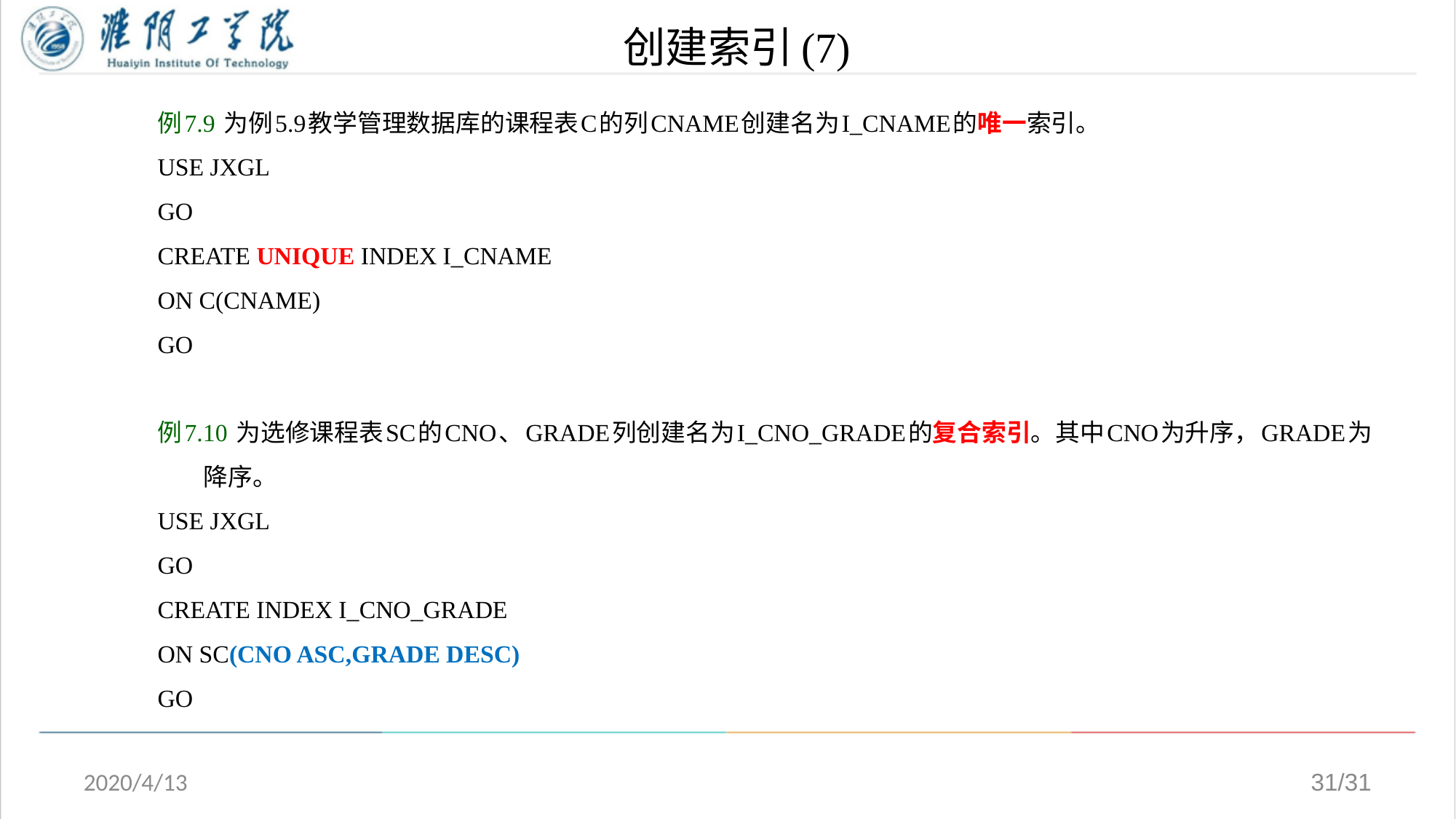

# 创建索引(7)
例7.9 为例5.9教学管理数据库的课程表C的列CNAME创建名为I_CNAME的唯一索引。
USE JXGL
GO
CREATE UNIQUE INDEX I_CNAME
ON C(CNAME)
GO

例7.10 为选修课程表SC的CNO、GRADE列创建名为I_CNO_GRADE的复合索引。其中CNO为升序，GRADE为降序。
USE JXGL
GO
CREATE INDEX I_CNO_GRADE
ON SC(CNO ASC,GRADE DESC)
GO
2020/4/13
31/31